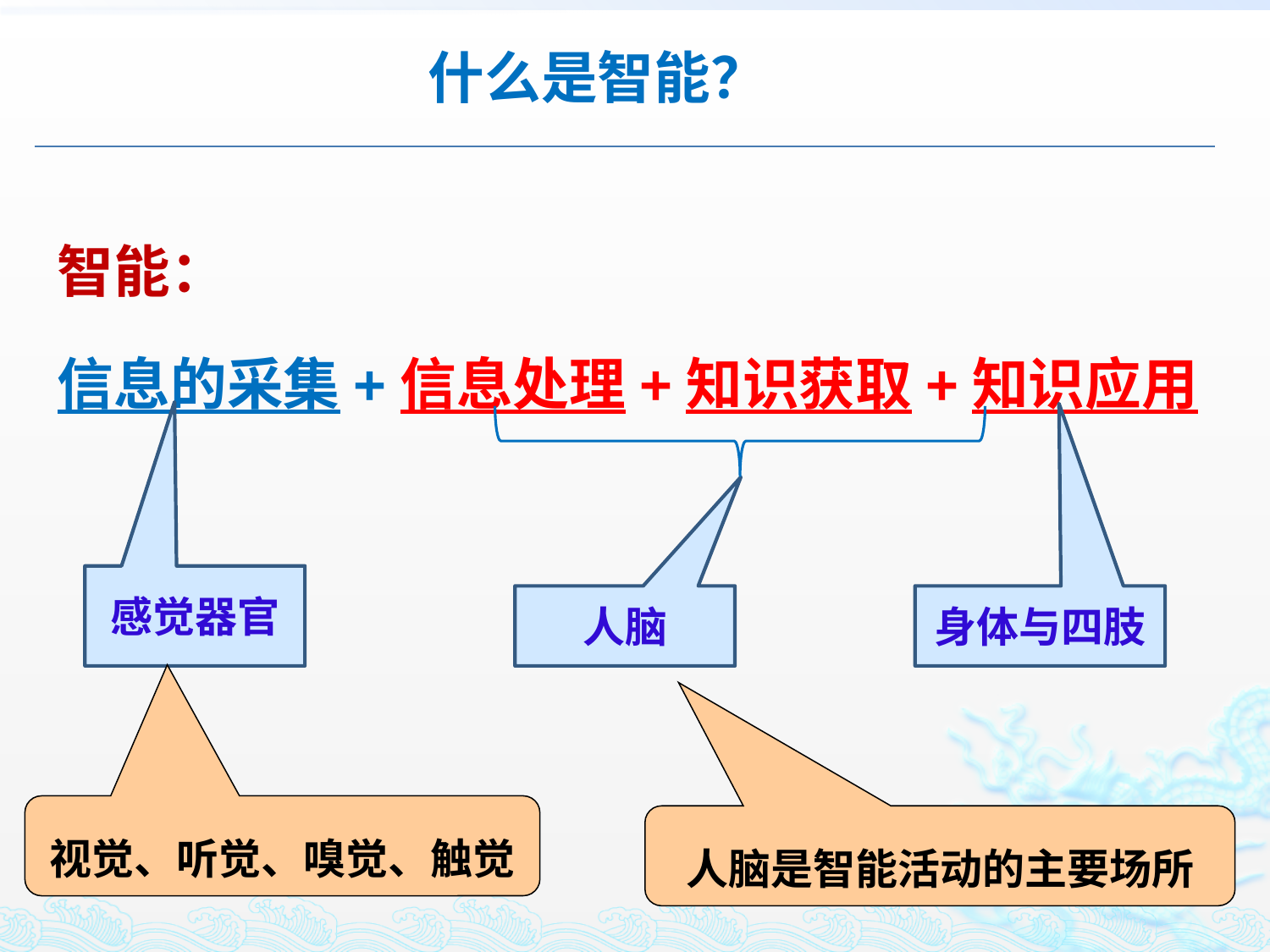

什么是智能？
智能：
信息的采集+信息处理+知识获取+知识应用

感觉器官
人脑
身体与四肢
视觉、听觉、嗅觉、触觉
人脑是智能活动的主要场所